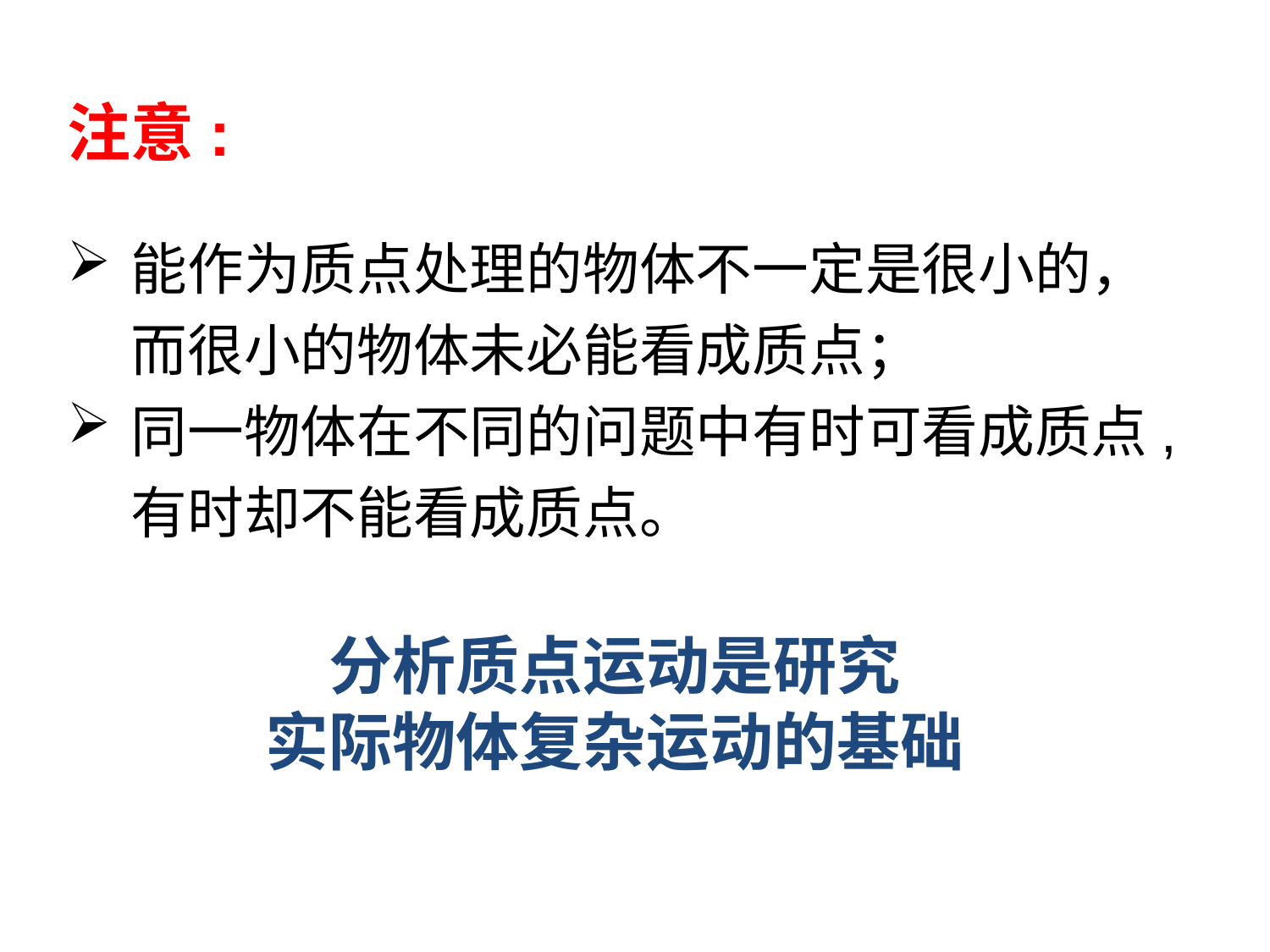

注意:
能作为质点处理的物体不一定是很小的，而很小的物体未必能看成质点；
同一物体在不同的问题中有时可看成质点, 有时却不能看成质点。
分析质点运动是研究
实际物体复杂运动的基础